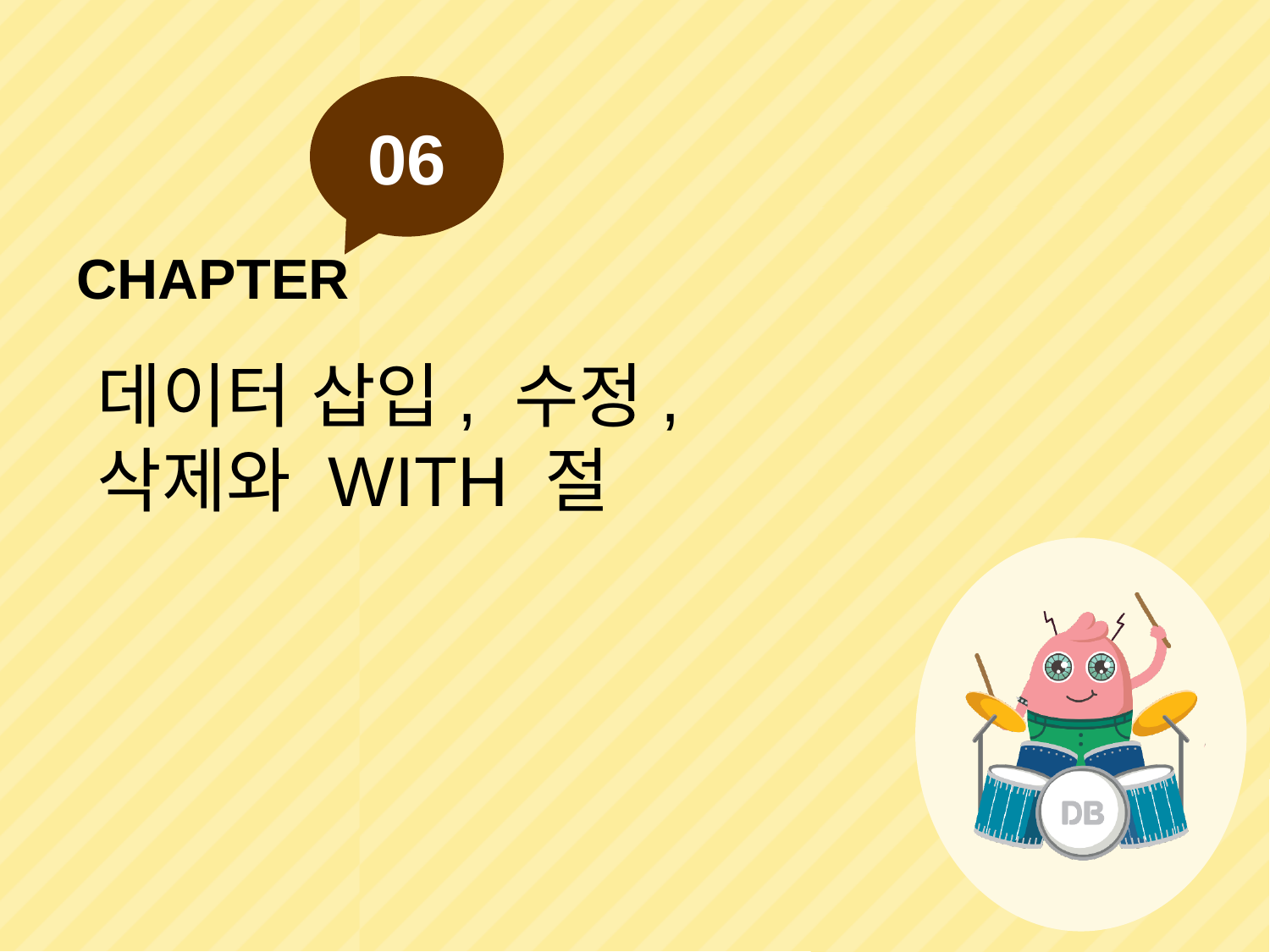

06
CHAPTER
데이터 삽입, 수정,
삭제와 WITH 절